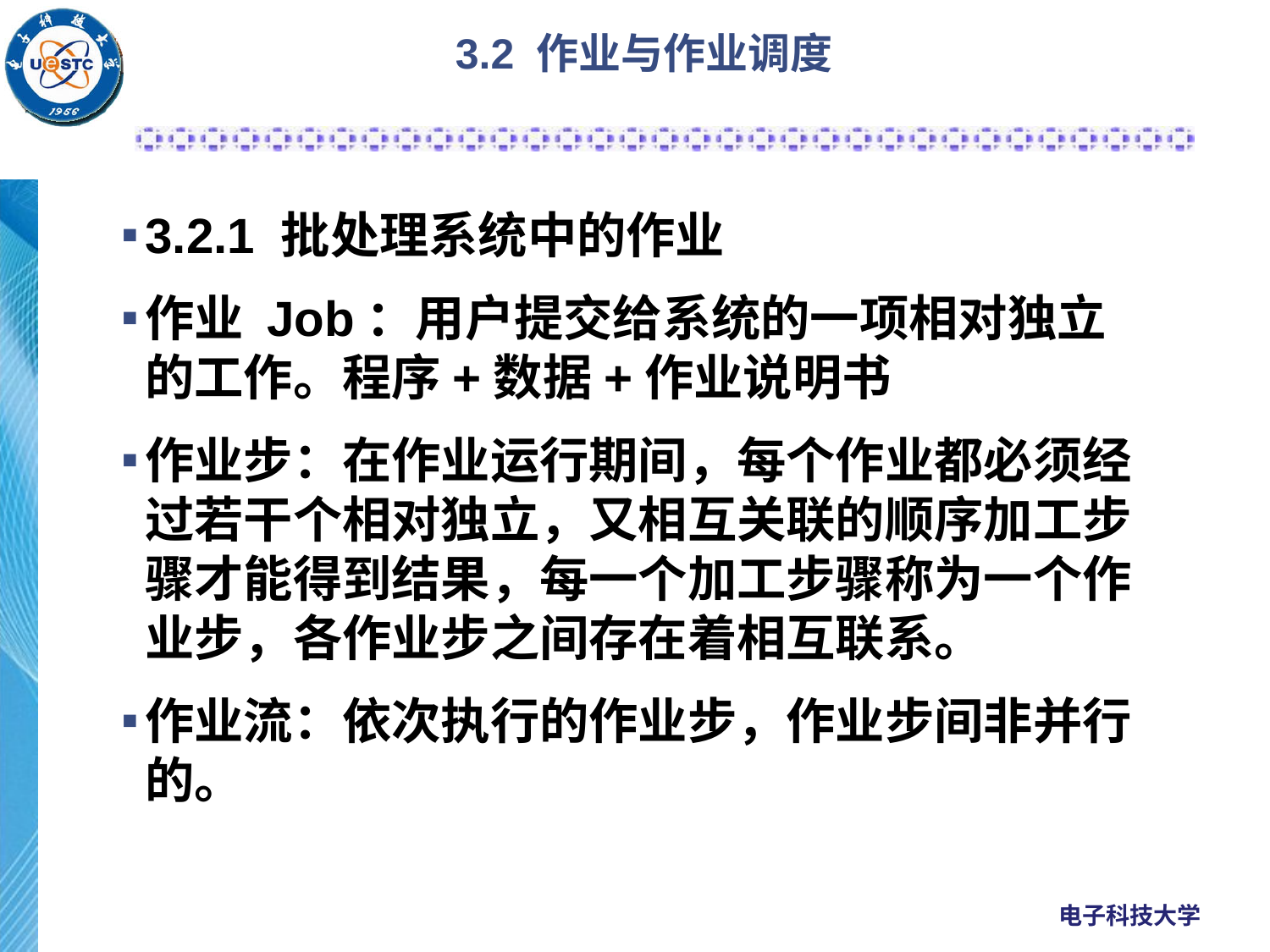

# 3.2 作业与作业调度
3.2.1 批处理系统中的作业
作业 Job：用户提交给系统的一项相对独立的工作。程序+数据+作业说明书
作业步：在作业运行期间，每个作业都必须经过若干个相对独立，又相互关联的顺序加工步骤才能得到结果，每一个加工步骤称为一个作业步，各作业步之间存在着相互联系。
作业流：依次执行的作业步，作业步间非并行的。